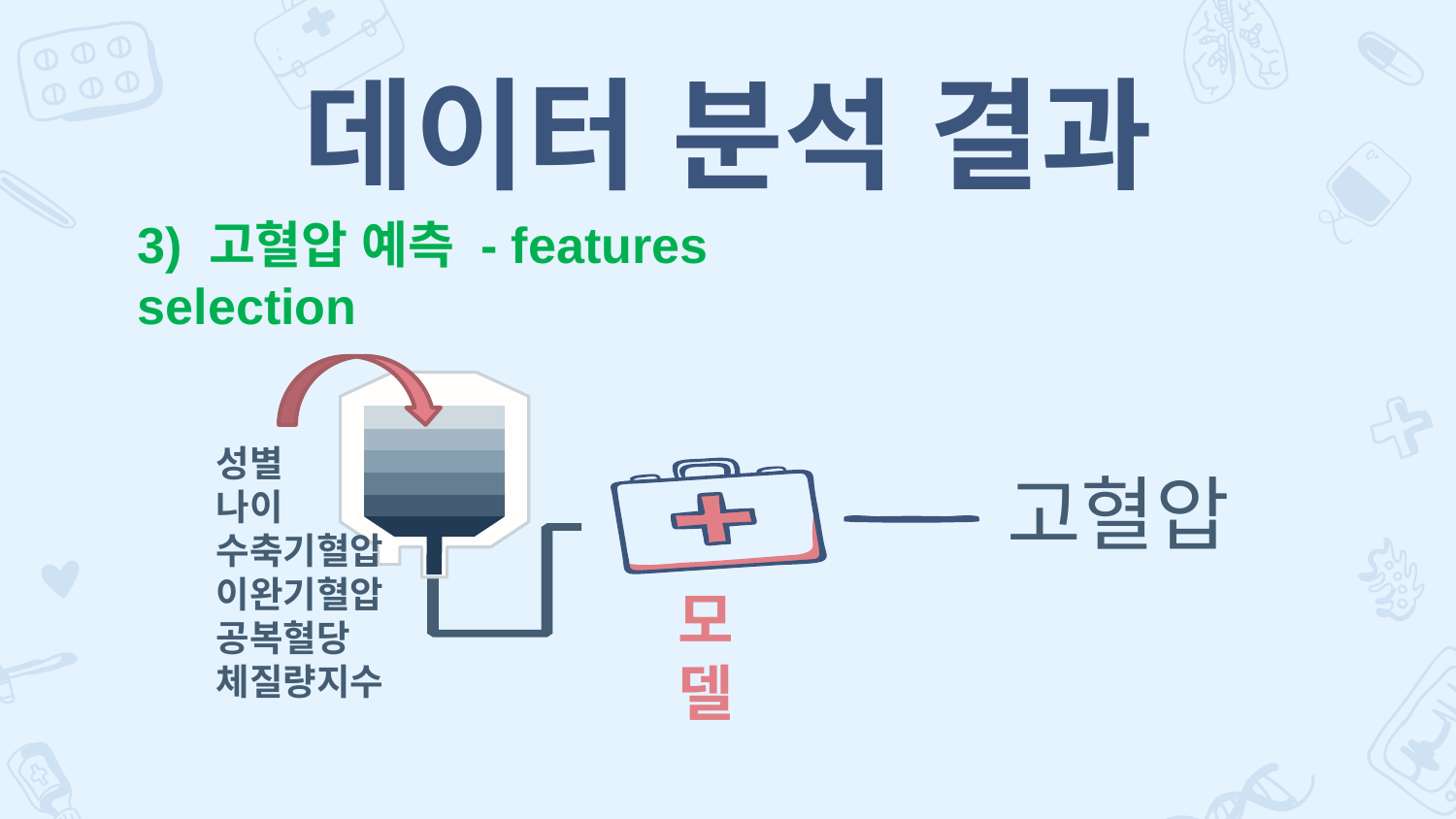

# 데이터 분석 결과
3) 고혈압 예측 - features selection

성별
나이
수축기혈압
이완기혈압
공복혈당
체질량지수
고혈압

모델